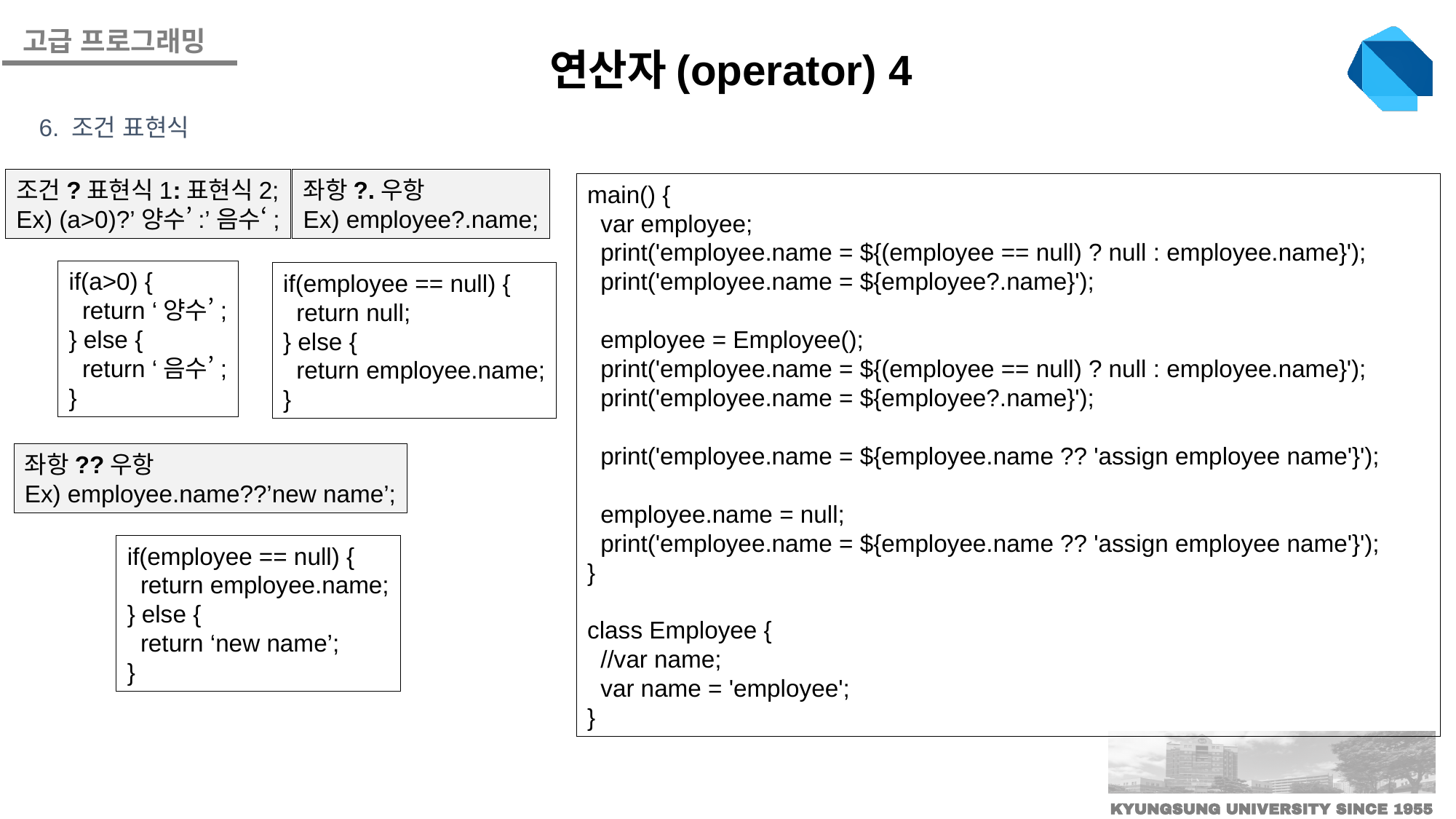

연산자(operator) 4
6. 조건 표현식
조건?표현식1:표현식2;
Ex) (a>0)?’양수’:’음수‘;
좌항?.우항
Ex) employee?.name;
main() {
  var employee;
  print('employee.name = ${(employee == null) ? null : employee.name}');
  print('employee.name = ${employee?.name}');

  employee = Employee();
  print('employee.name = ${(employee == null) ? null : employee.name}');
  print('employee.name = ${employee?.name}');

  print('employee.name = ${employee.name ?? 'assign employee name'}');

  employee.name = null;
  print('employee.name = ${employee.name ?? 'assign employee name'}');
}

class Employee {
  //var name;
  var name = 'employee';
}
if(a>0) {
  return ‘양수’;
} else {
  return ‘음수’;
}
if(employee == null) {
  return null;
} else {
  return employee.name;
}
좌항??우항
Ex) employee.name??’new name’;
if(employee == null) {
  return employee.name;
} else {
  return ‘new name’;
}